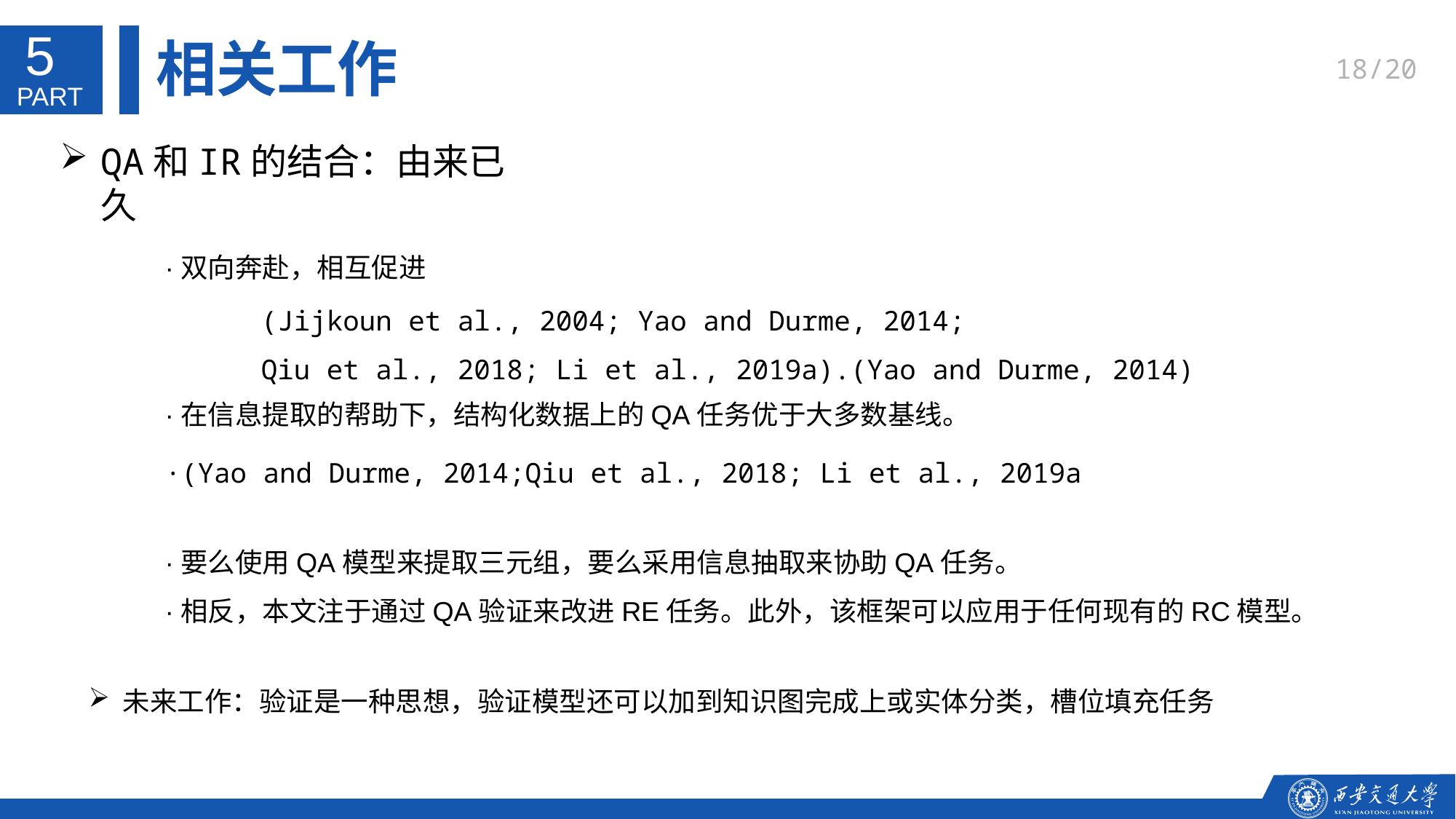

5
相关工作
18/20
QA和IR的结合：由来已久
·双向奔赴，相互促进

·在信息提取的帮助下，结构化数据上的QA任务优于大多数基线。

·要么使用QA模型来提取三元组，要么采用信息抽取来协助QA任务。
·相反，本文注于通过QA验证来改进RE任务。此外，该框架可以应用于任何现有的RC模型。
(Jijkoun et al., 2004; Yao and Durme, 2014;
Qiu et al., 2018; Li et al., 2019a).(Yao and Durme, 2014)
·(Yao and Durme, 2014;Qiu et al., 2018; Li et al., 2019a
未来工作：验证是一种思想，验证模型还可以加到知识图完成上或实体分类，槽位填充任务